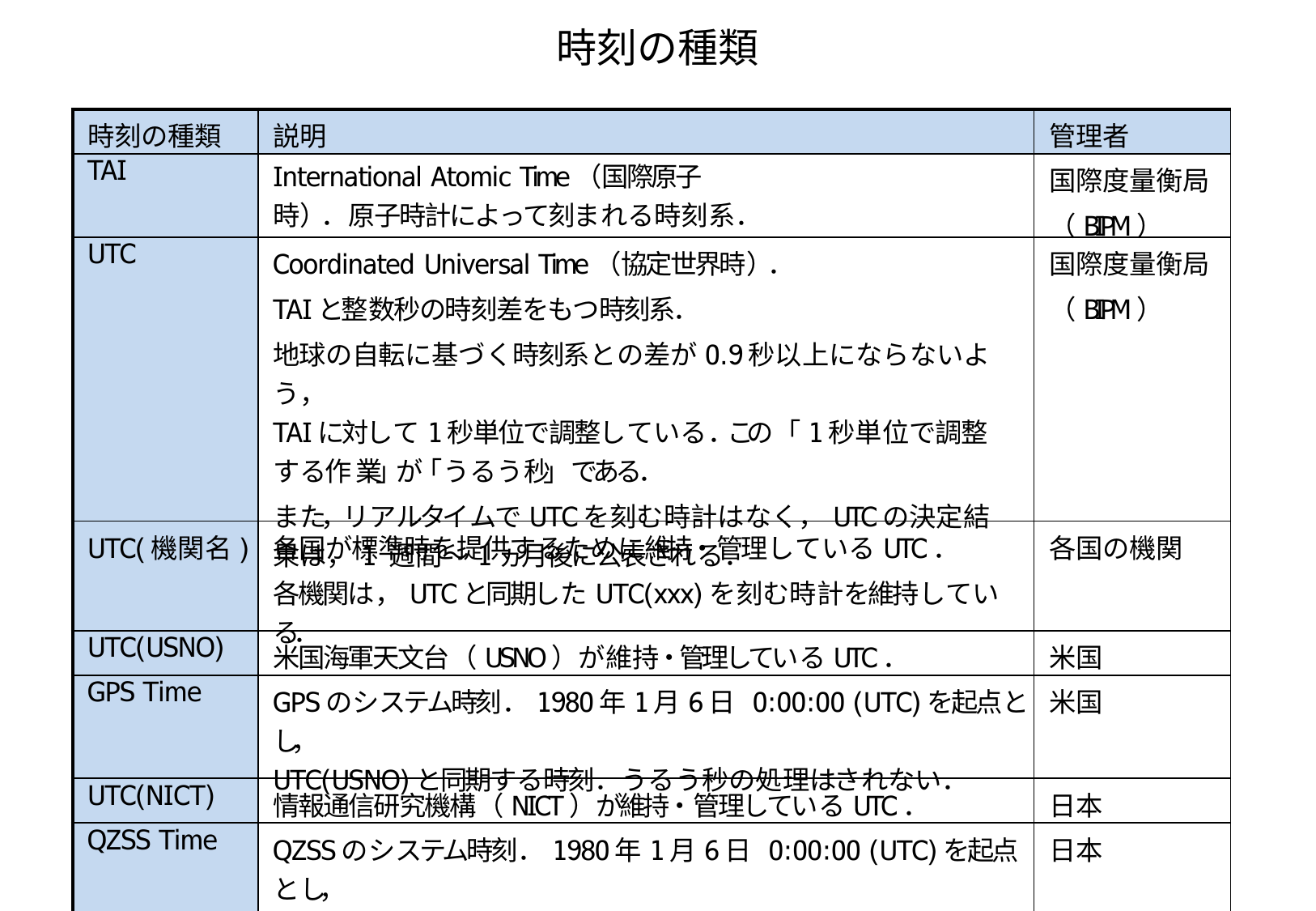

# 時刻の種類
| 時刻の種類 | 説明 | 管理者 |
| --- | --- | --- |
| TAI | International Atomic Time（国際原子時）． 原子時計によって刻まれる時刻系． | 国際度量衡局 （BIPM） |
| UTC | Coordinated Universal Time（協定世界時）． TAIと整数秒の時刻差をもつ時刻系． 地球の自転に基づく時刻系との差が0.9秒以上にならないよう， TAIに対して1秒単位で調整している．この「1秒単位で調整する作 業」が「うるう秒」である． また，リアルタイムでUTCを刻む時計はなく，UTCの決定結果は，1 週間～1ヵ月後に公表される． | 国際度量衡局 （BIPM） |
| UTC(機関名) | 各国が標準時を提供するために維持・管理しているUTC． 各機関は，UTCと同期したUTC(xxx)を刻む時計を維持している． | 各国の機関 |
| UTC(USNO) | 米国海軍天文台（USNO）が維持・管理しているUTC． | 米国 |
| GPS Time | GPSのシステム時刻．1980年1月6日 0:00:00 (UTC)を起点とし， UTC(USNO)と同期する時刻．うるう秒の処理はされない． | 米国 |
| UTC(NICT) | 情報通信研究機構（NICT）が維持・管理しているUTC． | 日本 |
| QZSS Time | QZSSのシステム時刻．1980年1月6日 0:00:00 (UTC)を起点とし， UTC(NICT)と同期する時刻．うるう秒の処理はされない． | 日本 |